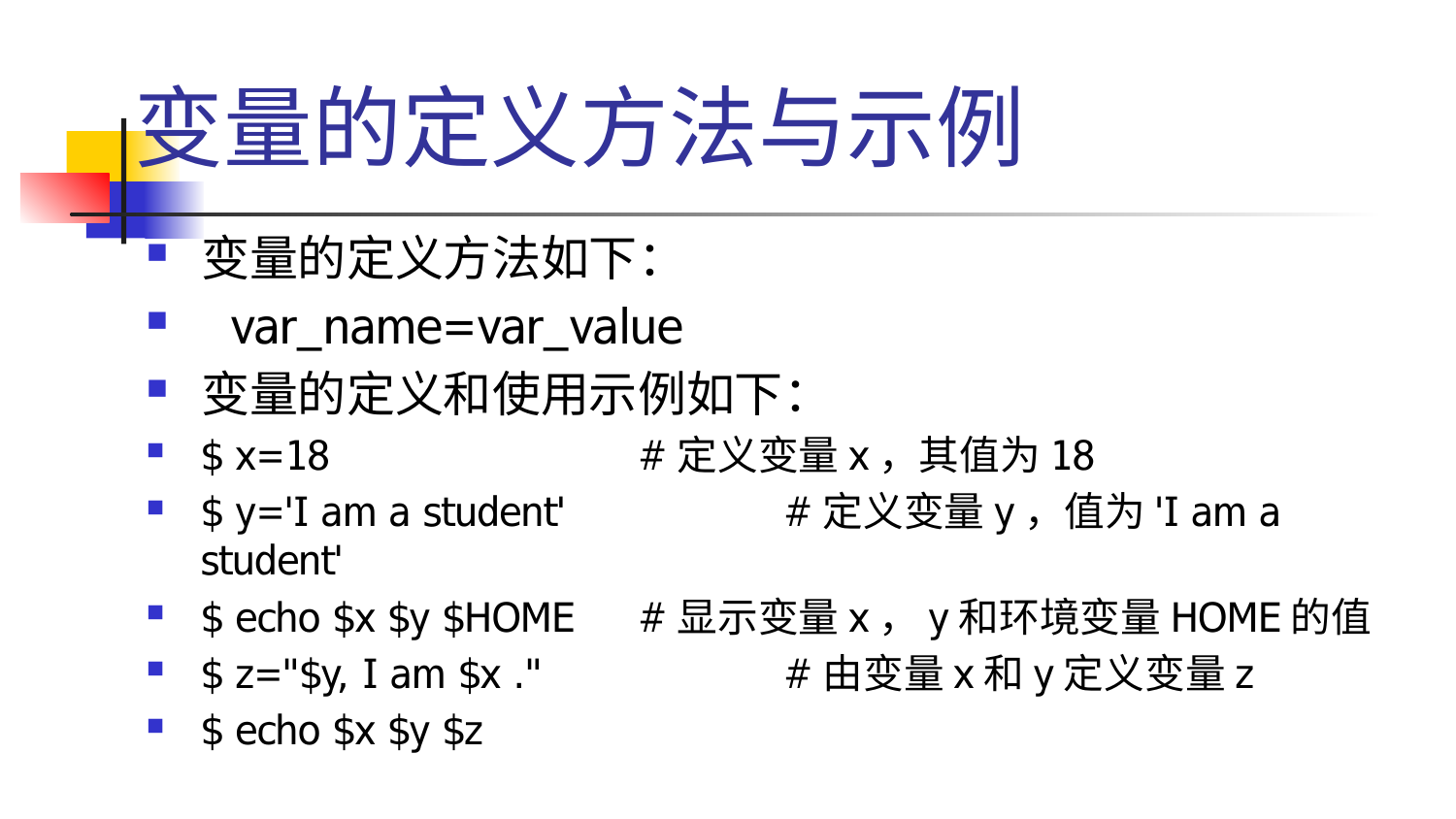

# 变量的定义方法与示例
变量的定义方法如下：
  var_name=var_value
变量的定义和使用示例如下：
$ x=18 			#定义变量x，其值为18
$ y='I am a student' 		#定义变量y，值为'I am a student'
$ echo $x $y $HOME 	#显示变量x，y和环境变量HOME的值
$ z="$y, I am $x ." 		#由变量x和y定义变量z
$ echo $x $y $z